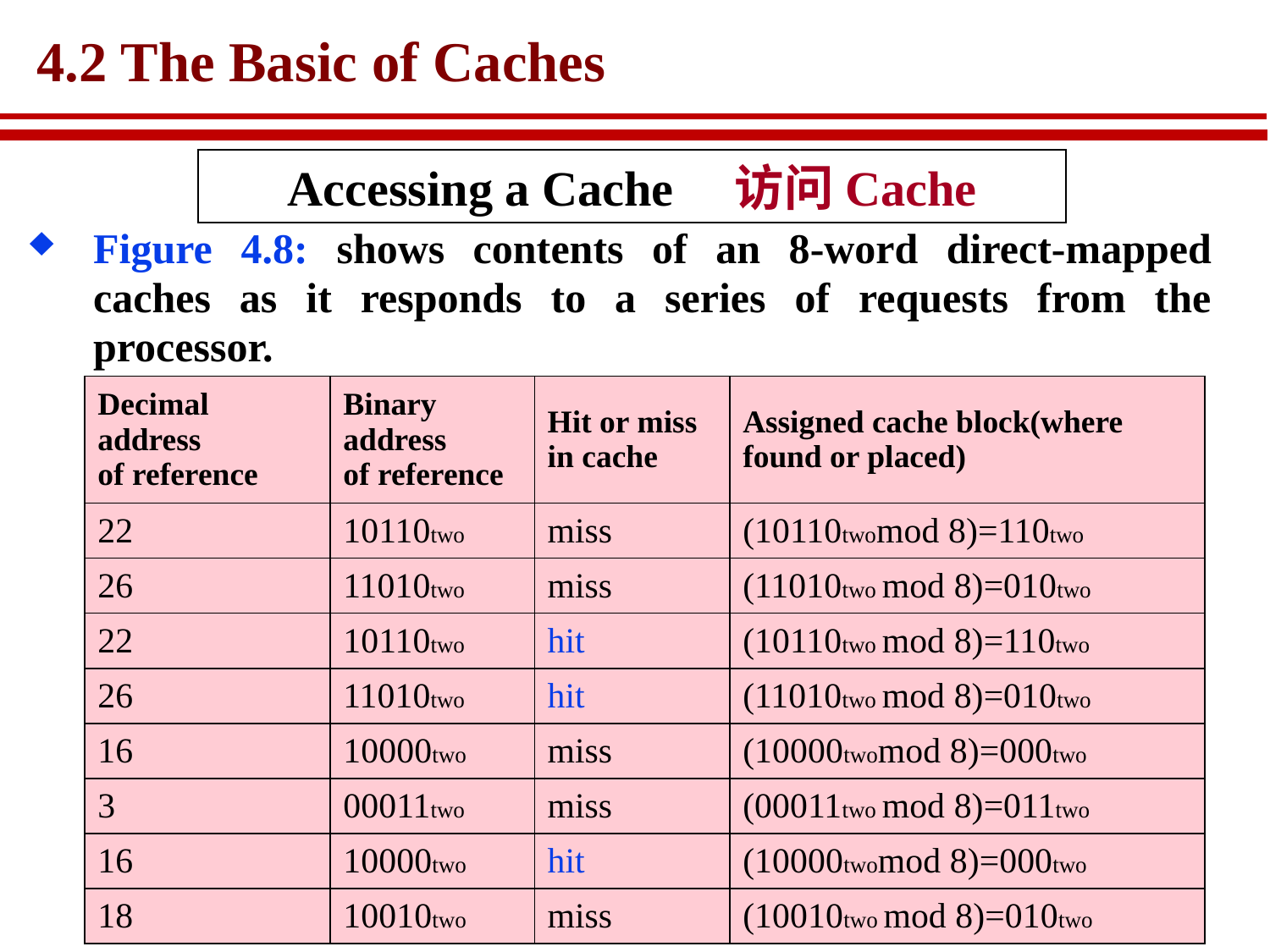

# 4.2 The Basic of Caches
Accessing a Cache    访问Cache
Figure 4.8: shows contents of an 8-word direct-mapped caches as it responds to a series of requests from the processor.

| Decimal address of reference | Binary address of reference | Hit or miss in cache | Assigned cache block(where found or placed) |
| --- | --- | --- | --- |
| 22 | 10110two | miss | (10110twomod 8)=110two |
| 26 | 11010two | miss | (11010two mod 8)=010two |
| 22 | 10110two | hit | (10110two mod 8)=110two |
| 26 | 11010two | hit | (11010two mod 8)=010two |
| 16 | 10000two | miss | (10000twomod 8)=000two |
| 3 | 00011two | miss | (00011two mod 8)=011two |
| 16 | 10000two | hit | (10000twomod 8)=000two |
| 18 | 10010two | miss | (10010two mod 8)=010two |